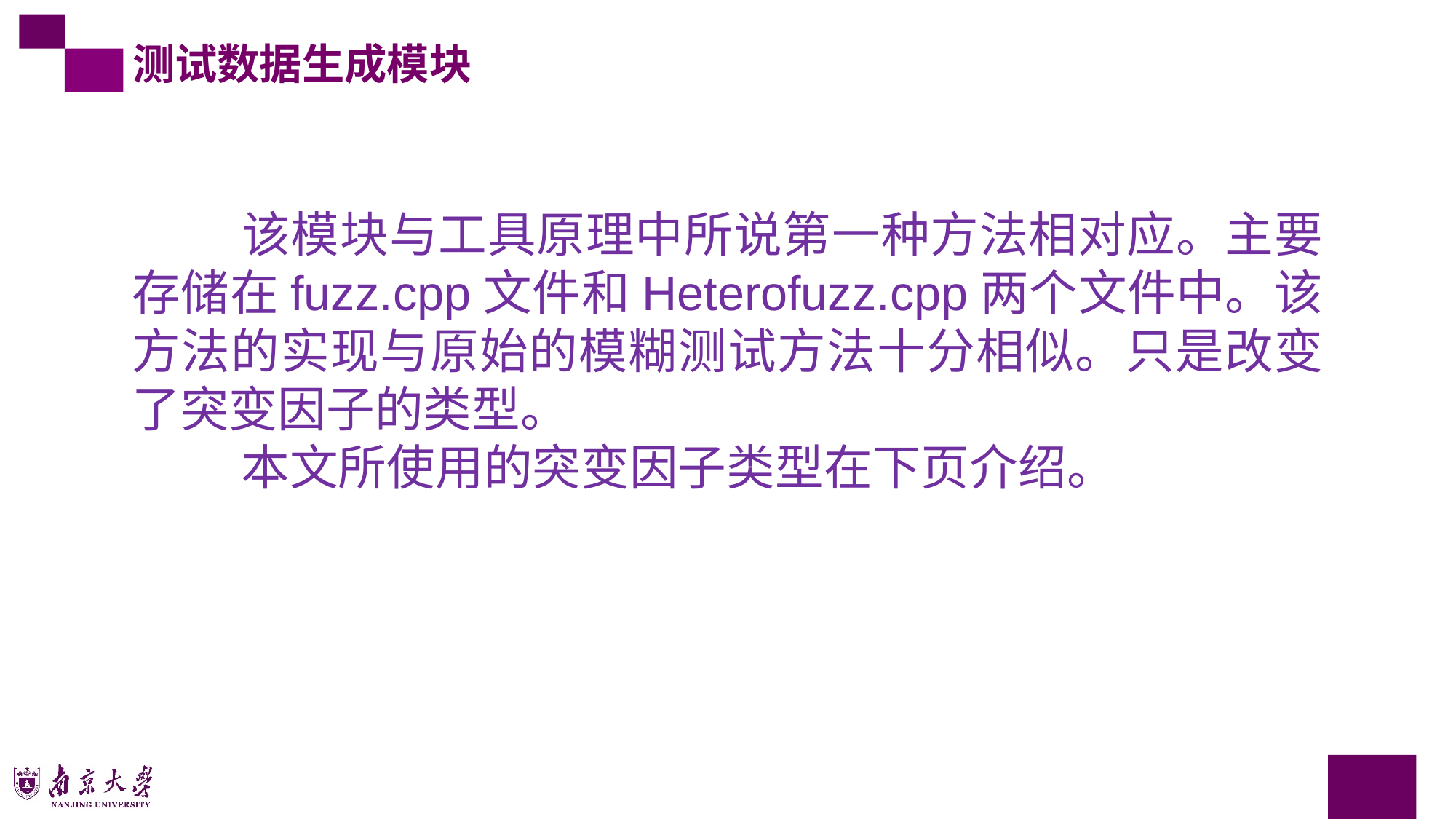

测试数据生成模块
	该模块与工具原理中所说第一种方法相对应。主要存储在fuzz.cpp文件和Heterofuzz.cpp两个文件中。该方法的实现与原始的模糊测试方法十分相似。只是改变了突变因子的类型。
	本文所使用的突变因子类型在下页介绍。
16